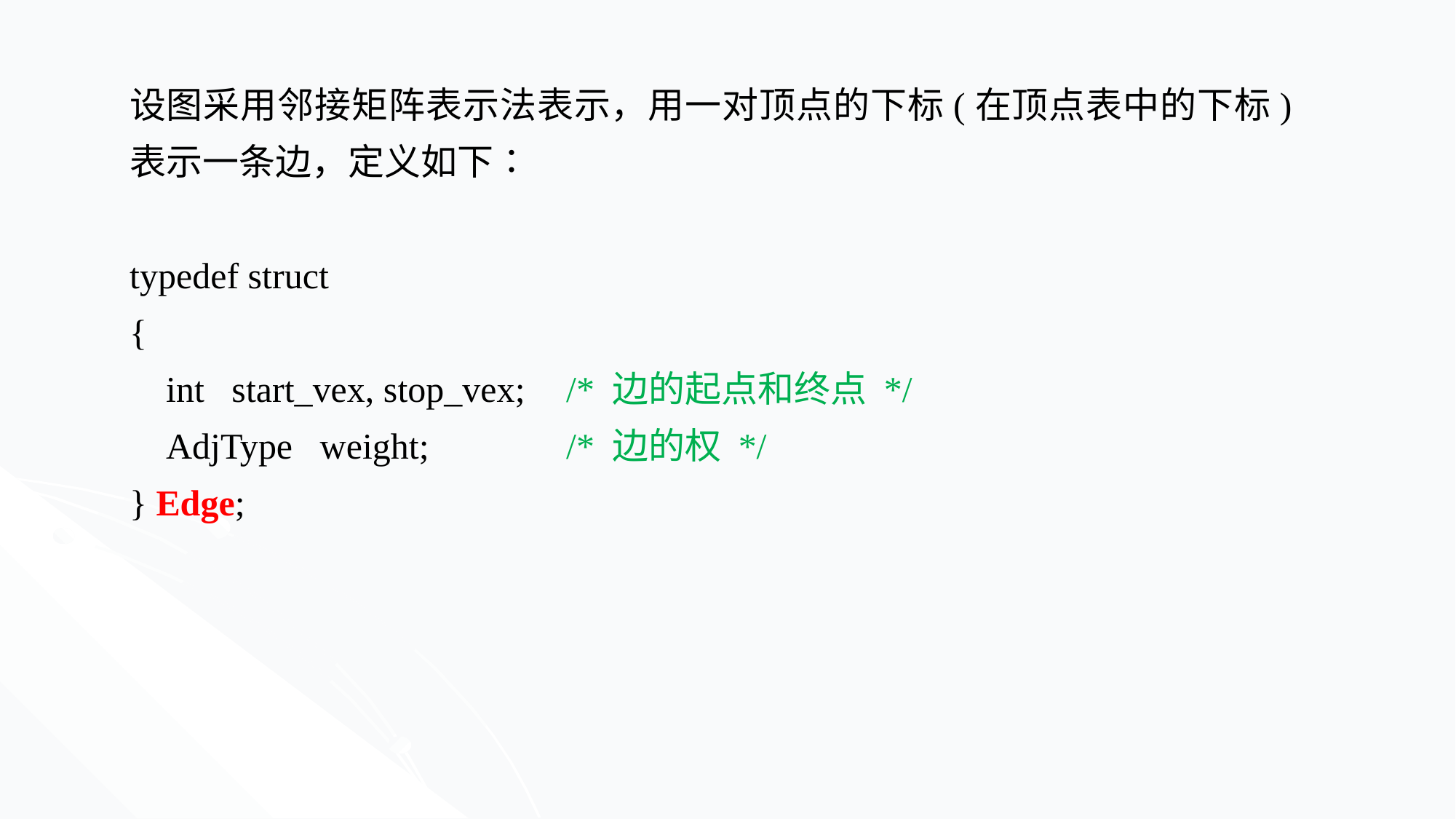

设图采用邻接矩阵表示法表示，用一对顶点的下标(在顶点表中的下标)表示一条边，定义如下∶

typedef struct
{
    int   start_vex, stop_vex;	/* 边的起点和终点 */
    AdjType   weight;		/* 边的权 */
} Edge;